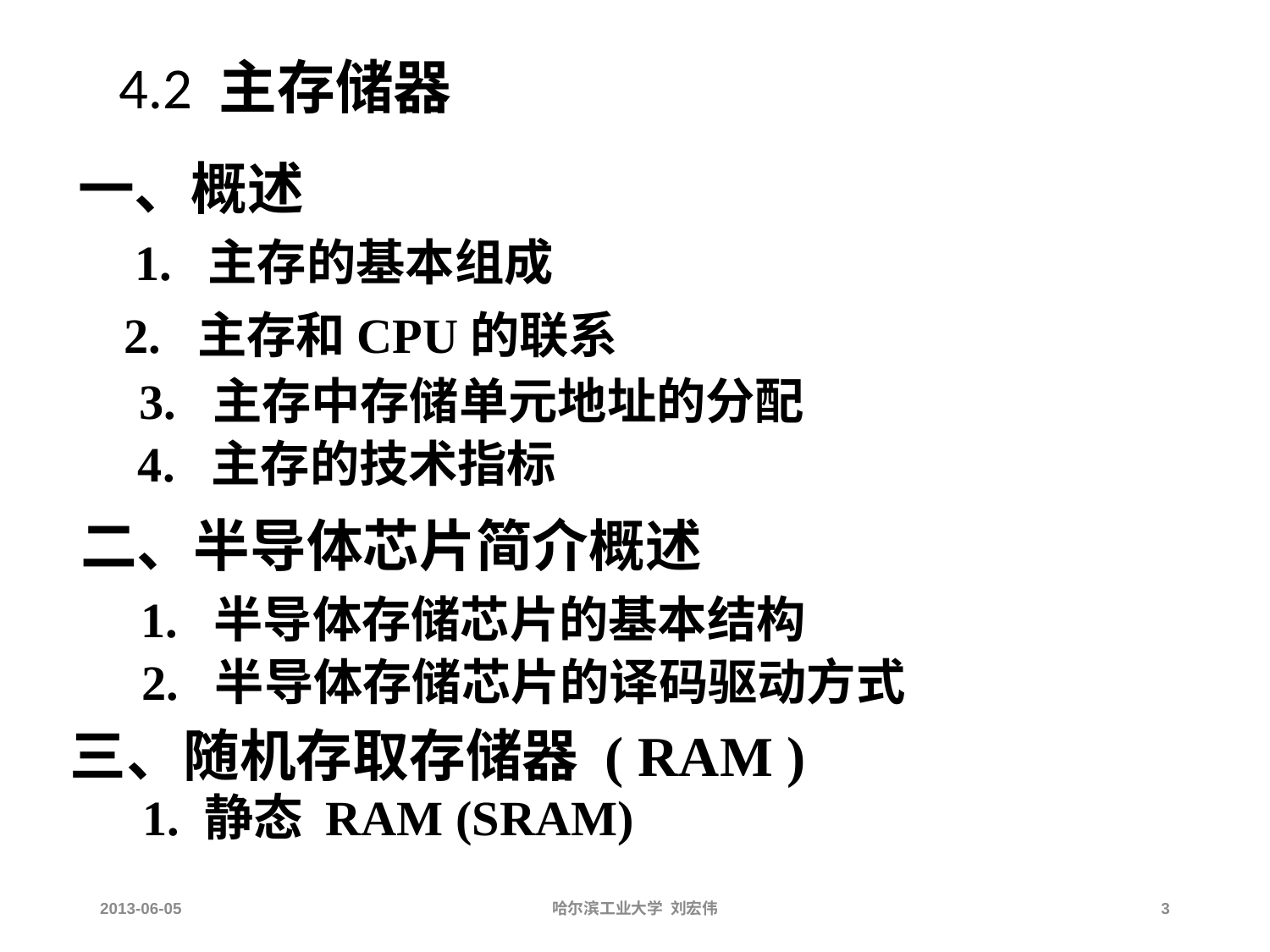

# 4.2 主存储器
一、概述
1.  主存的基本组成
2.  主存和CPU的联系
3.  主存中存储单元地址的分配
4.  主存的技术指标
二、半导体芯片简介概述
1.  半导体存储芯片的基本结构
2.  半导体存储芯片的译码驱动方式
三、随机存取存储器 ( RAM )
 1. 静态 RAM (SRAM)
2013-06-05
哈尔滨工业大学  刘宏伟
3